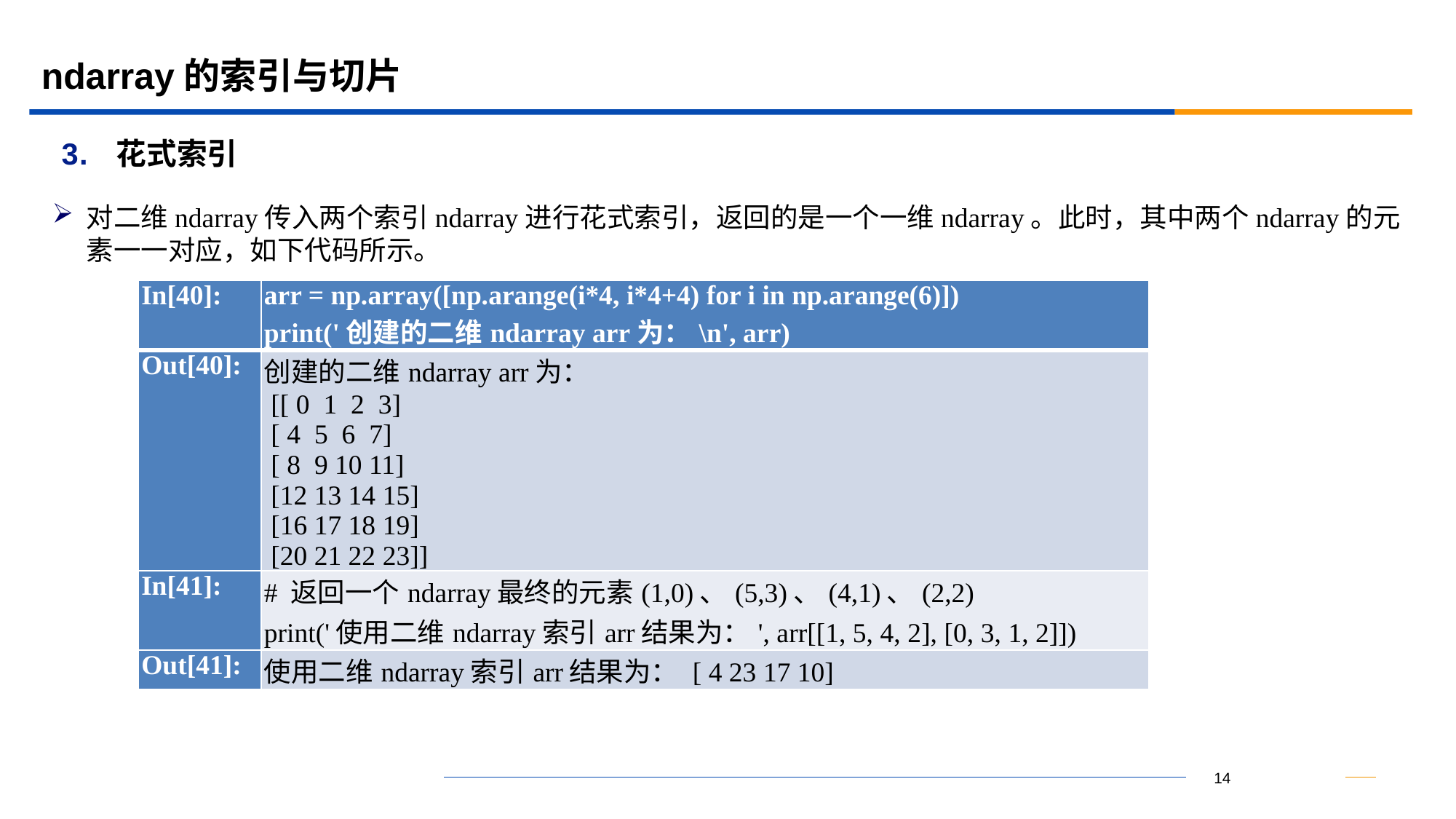

# ndarray的索引与切片
花式索引
对二维ndarray传入两个索引ndarray进行花式索引，返回的是一个一维ndarray。此时，其中两个ndarray的元素一一对应，如下代码所示。
| In[40]: | arr = np.array([np.arange(i\*4, i\*4+4) for i in np.arange(6)]) print('创建的二维ndarray arr为：\n', arr) |
| --- | --- |
| Out[40]: | 创建的二维ndarray arr为： [[ 0 1 2 3] [ 4 5 6 7] [ 8 9 10 11] [12 13 14 15] [16 17 18 19] [20 21 22 23]] |
| In[41]: | # 返回一个ndarray最终的元素(1,0)、(5,3)、(4,1)、(2,2) print('使用二维ndarray索引arr结果为：', arr[[1, 5, 4, 2], [0, 3, 1, 2]]) |
| Out[41]: | 使用二维ndarray索引arr结果为： [ 4 23 17 10] |